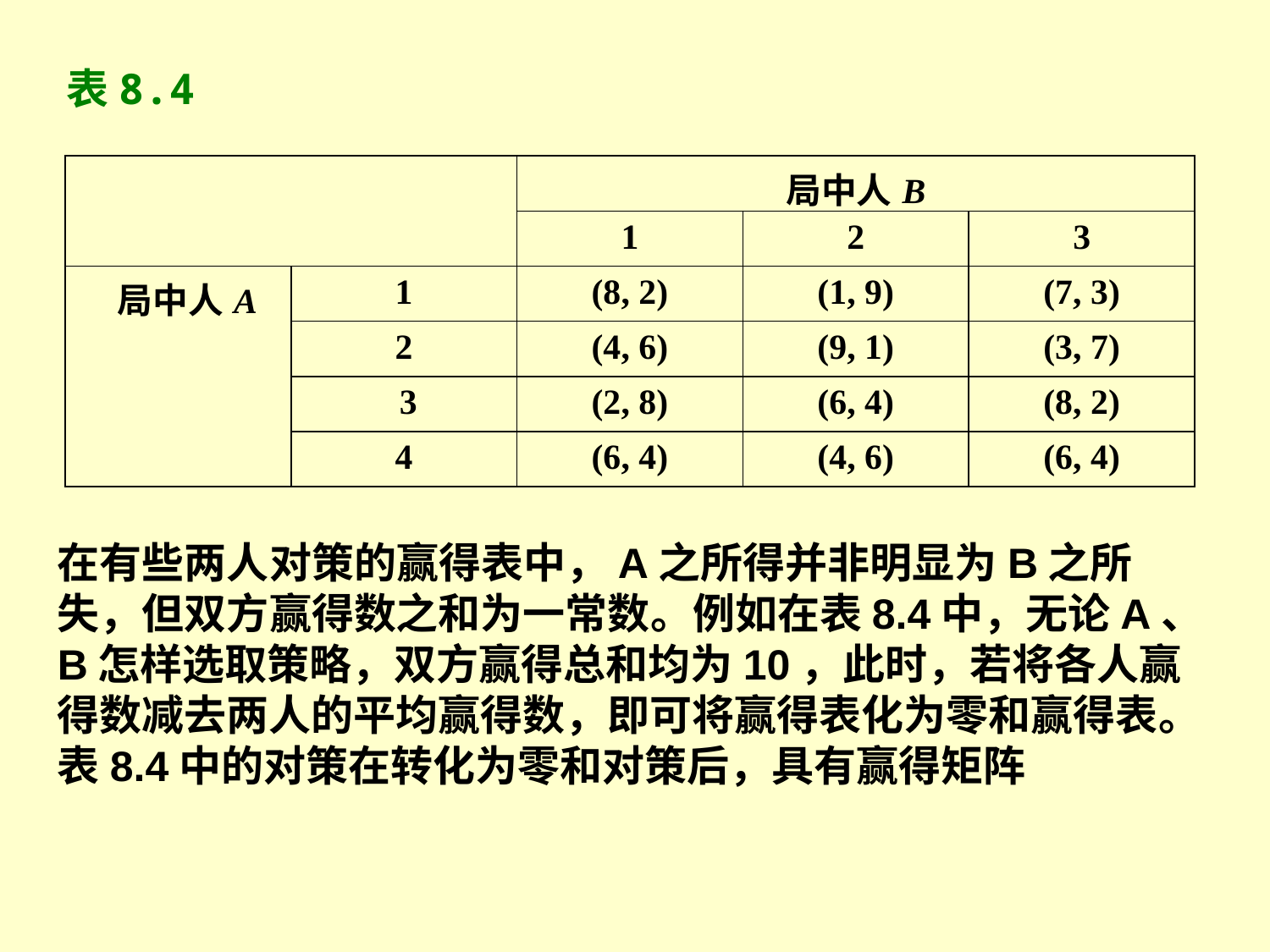

表8.4
|  |  | 局中人B |  |  |
| --- | --- | --- | --- | --- |
|  |  | 1 | 2 | 3 |
| 局中人A | 1 | (8, 2) | (1, 9) | (7, 3) |
|  | 2 | (4, 6) | (9, 1) | (3, 7) |
|  | 3 | (2, 8) | (6, 4) | (8, 2) |
|  | 4 | (6, 4) | (4, 6) | (6, 4) |
在有些两人对策的赢得表中，A之所得并非明显为B之所失，但双方赢得数之和为一常数。例如在表8.4中，无论A、B怎样选取策略，双方赢得总和均为10，此时，若将各人赢得数减去两人的平均赢得数，即可将赢得表化为零和赢得表。表8.4中的对策在转化为零和对策后，具有赢得矩阵